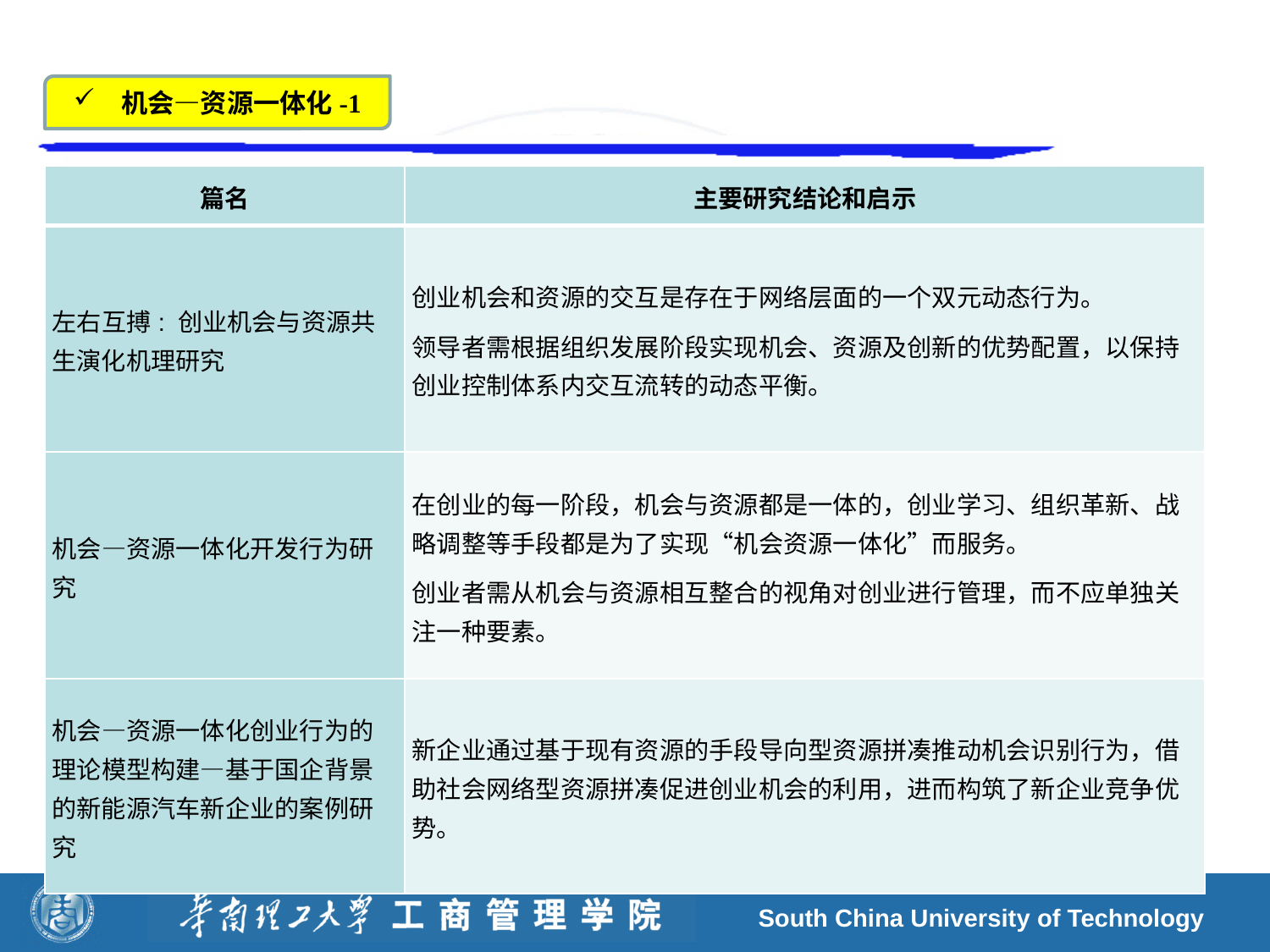

机会—资源一体化-1
| 篇名 | 主要研究结论和启示 |
| --- | --- |
| 左右互搏: 创业机会与资源共生演化机理研究 | 创业机会和资源的交互是存在于网络层面的一个双元动态行为。 领导者需根据组织发展阶段实现机会、资源及创新的优势配置，以保持创业控制体系内交互流转的动态平衡。 |
| 机会—资源一体化开发行为研究 | 在创业的每一阶段，机会与资源都是一体的，创业学习、组织革新、战略调整等手段都是为了实现“机会资源一体化”而服务。 创业者需从机会与资源相互整合的视角对创业进行管理，而不应单独关注一种要素。 |
| 机会—资源一体化创业行为的理论模型构建—基于国企背景的新能源汽车新企业的案例研究 | 新企业通过基于现有资源的手段导向型资源拼凑推动机会识别行为，借助社会网络型资源拼凑促进创业机会的利用，进而构筑了新企业竞争优势。 |
South China University of Technology